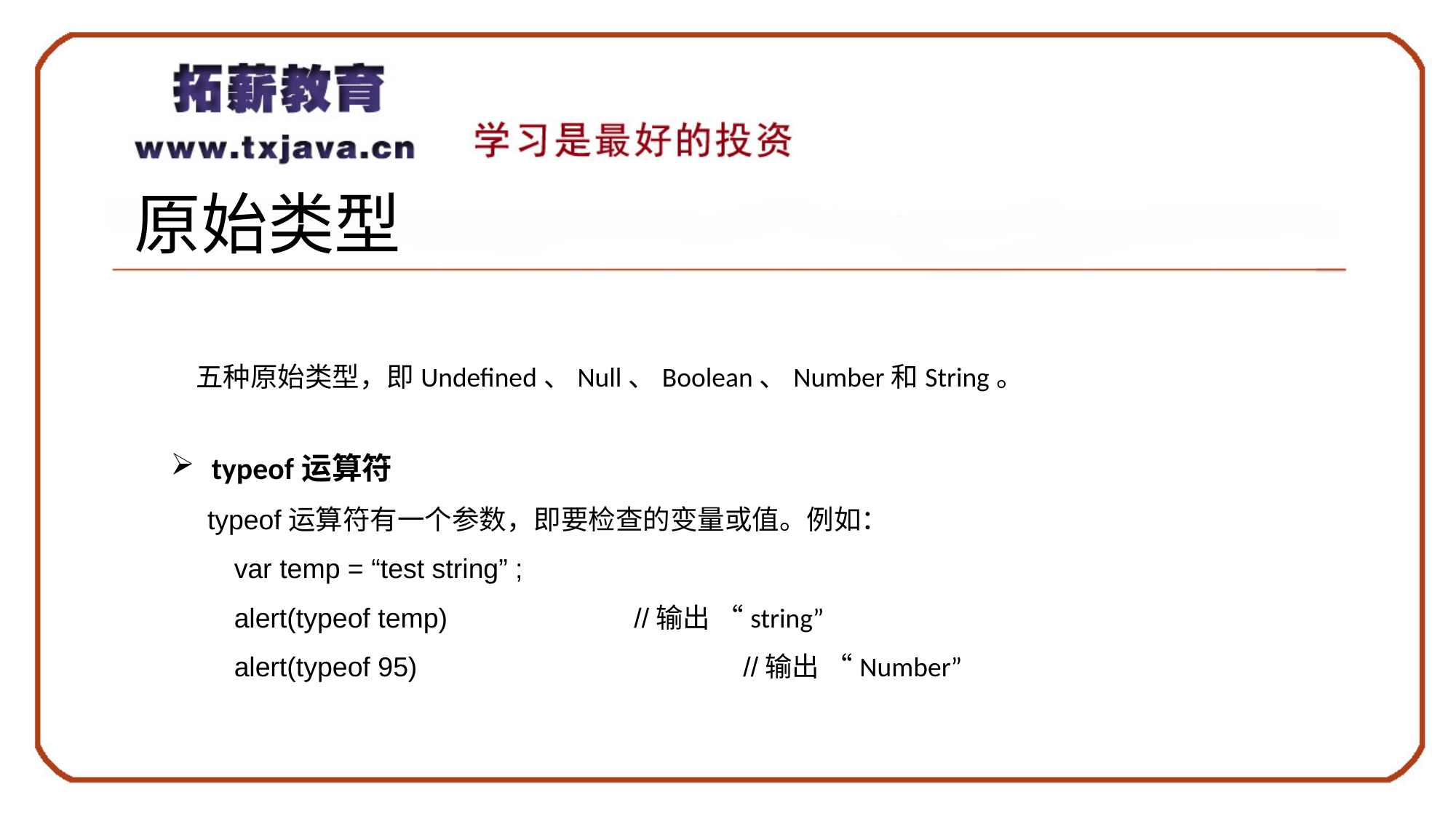

# 原始类型
五种原始类型，即Undefined、Null、Boolean、Number和String。
typeof运算符
typeof运算符有一个参数，即要检查的变量或值。例如：
var temp = “test string” ;
alert(typeof temp)		//输出 “string”
alert(typeof 95)			//输出 “Number”